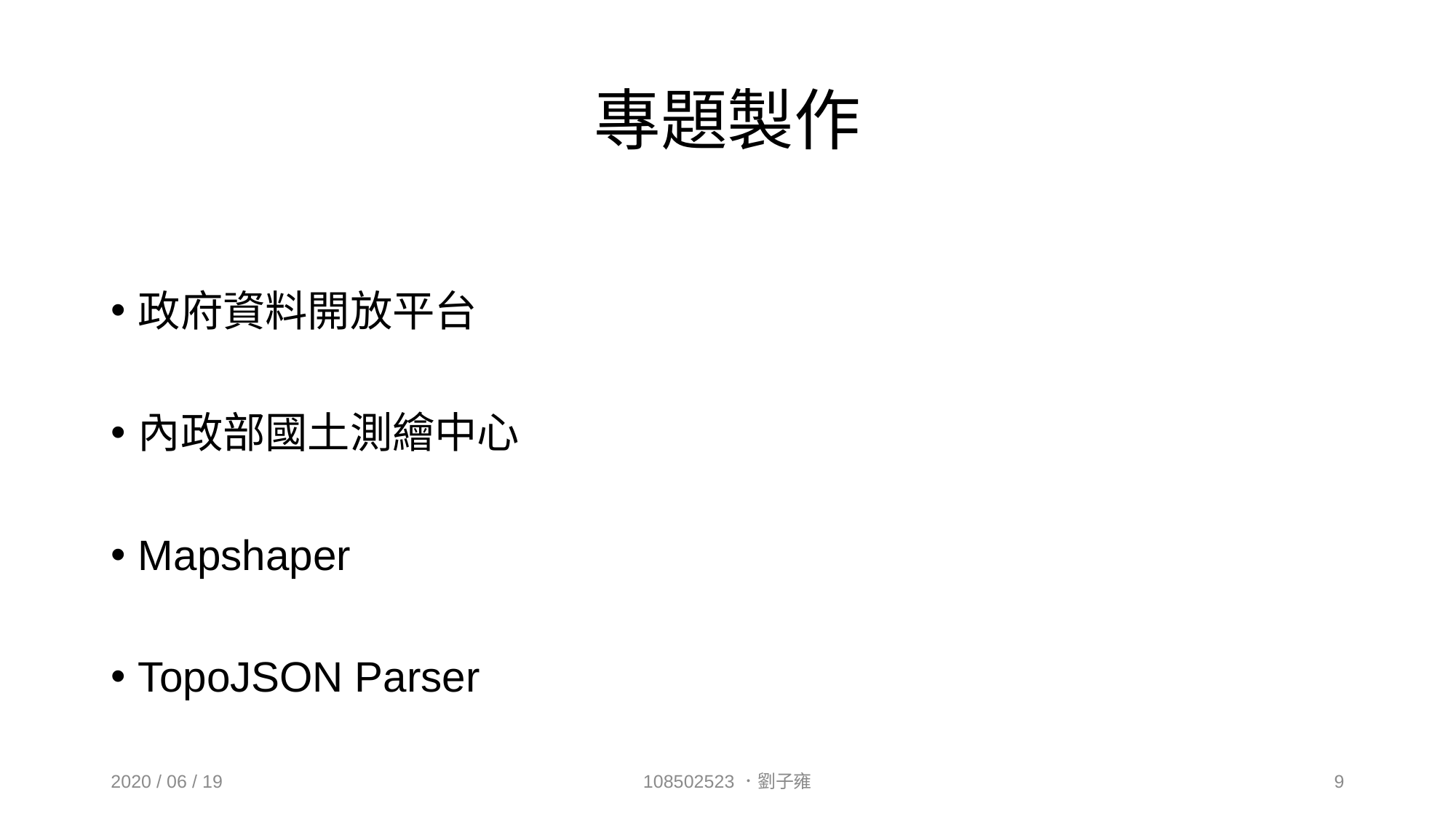

# 專題製作

政府資料開放平台

內政部國土測繪中心

Mapshaper

TopoJSON Parser
2020 / 06 / 19
108502523．劉子雍
9